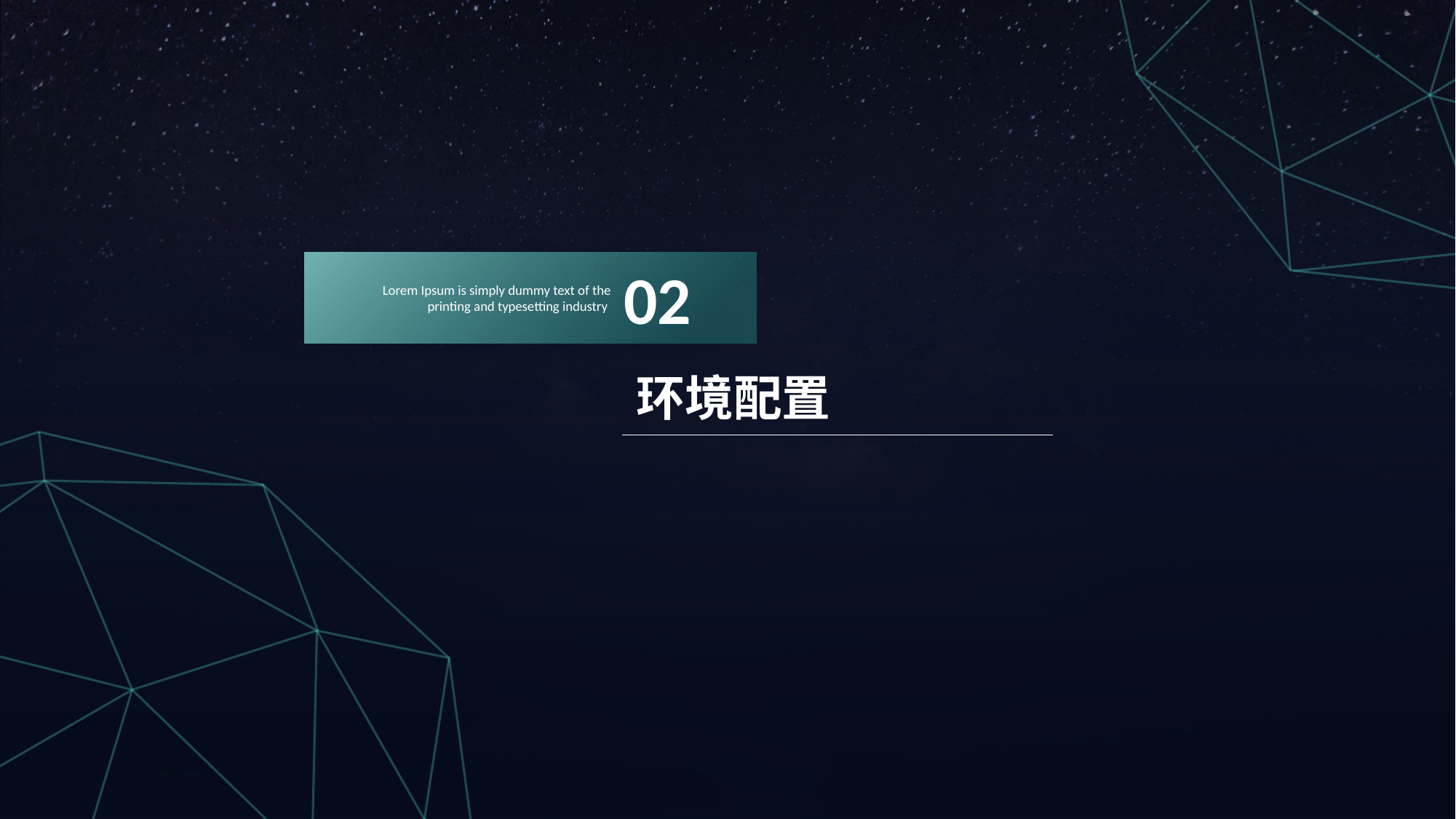

02

Lorem Ipsum is simply dummy text of the printing and typesetting industry
环境配置